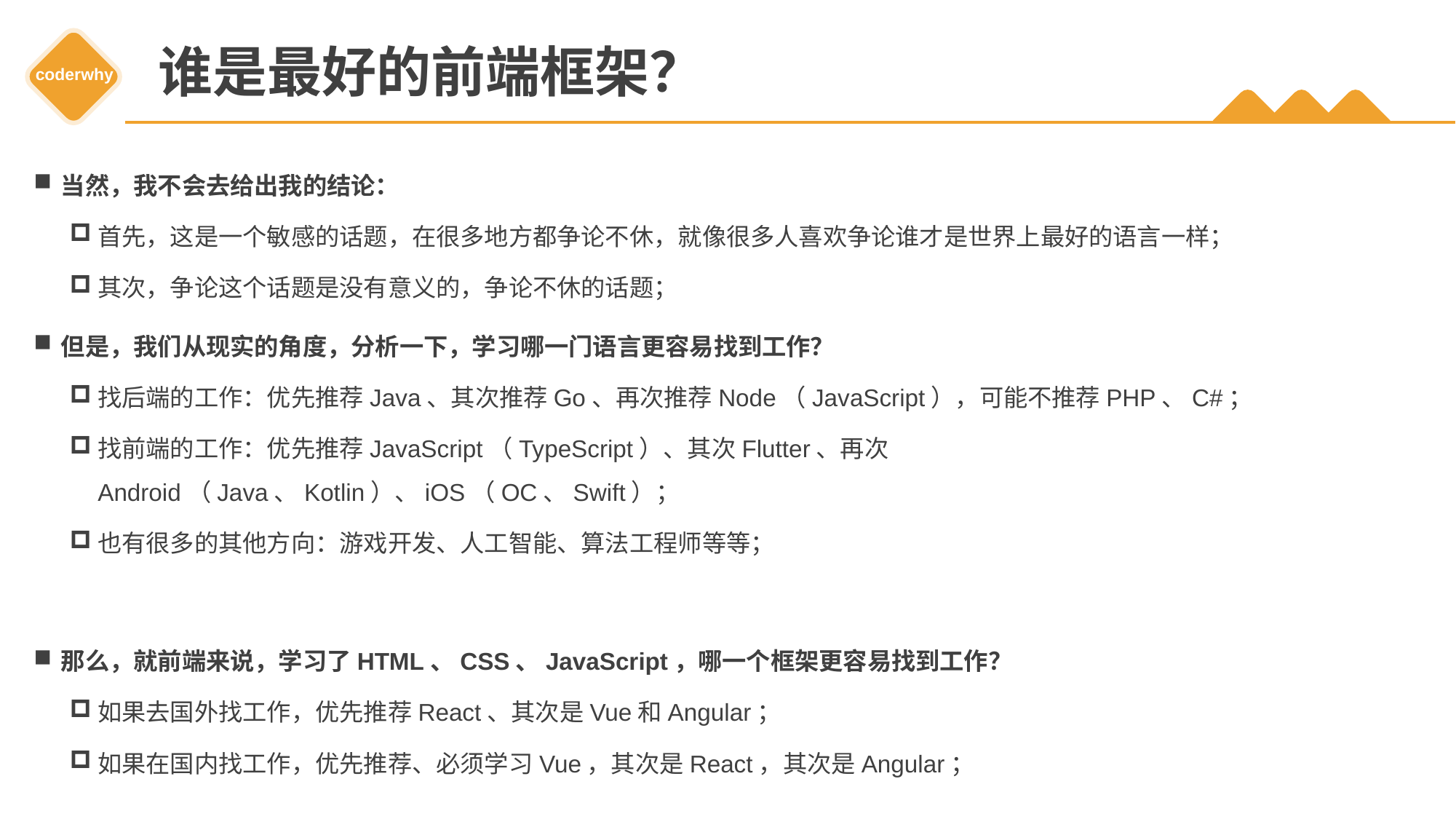

# 谁是最好的前端框架？
当然，我不会去给出我的结论：
首先，这是一个敏感的话题，在很多地方都争论不休，就像很多人喜欢争论谁才是世界上最好的语言一样；
其次，争论这个话题是没有意义的，争论不休的话题；
但是，我们从现实的角度，分析一下，学习哪一门语言更容易找到工作？
找后端的工作：优先推荐Java、其次推荐Go、再次推荐Node（JavaScript），可能不推荐PHP、C#；
找前端的工作：优先推荐JavaScript（TypeScript）、其次Flutter、再次Android（Java、Kotlin）、iOS（OC、Swift）；
也有很多的其他方向：游戏开发、人工智能、算法工程师等等；

那么，就前端来说，学习了HTML、CSS、JavaScript，哪一个框架更容易找到工作？
如果去国外找工作，优先推荐React、其次是Vue和Angular；
如果在国内找工作，优先推荐、必须学习Vue，其次是React，其次是Angular；